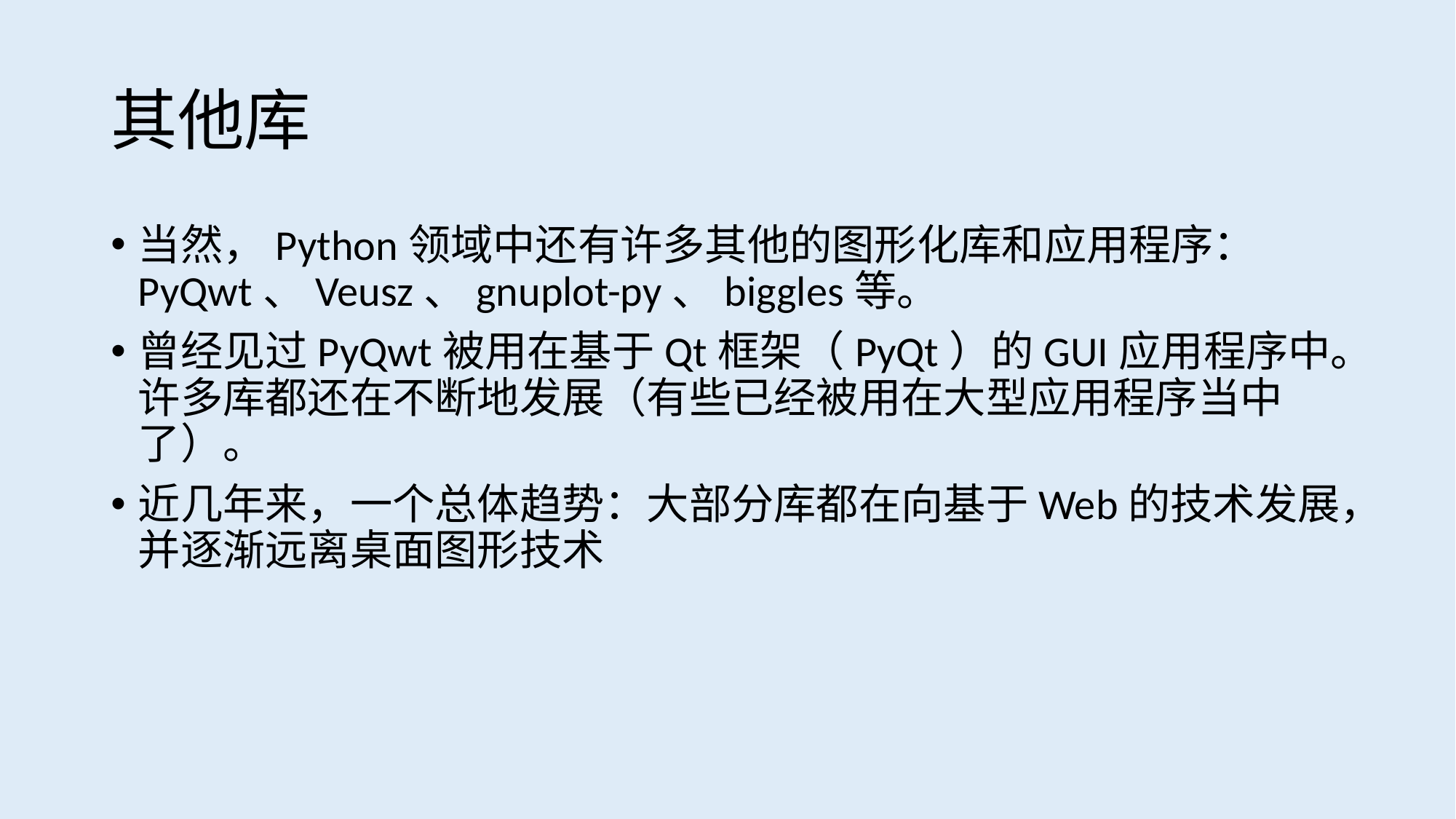

# 其他库
当然，Python领域中还有许多其他的图形化库和应用程序：PyQwt、Veusz、gnuplot-py、biggles等。
曾经见过PyQwt被用在基于Qt框架（PyQt）的GUI应用程序中。许多库都还在不断地发展（有些已经被用在大型应用程序当中了）。
近几年来，一个总体趋势：大部分库都在向基于Web的技术发展，并逐渐远离桌面图形技术